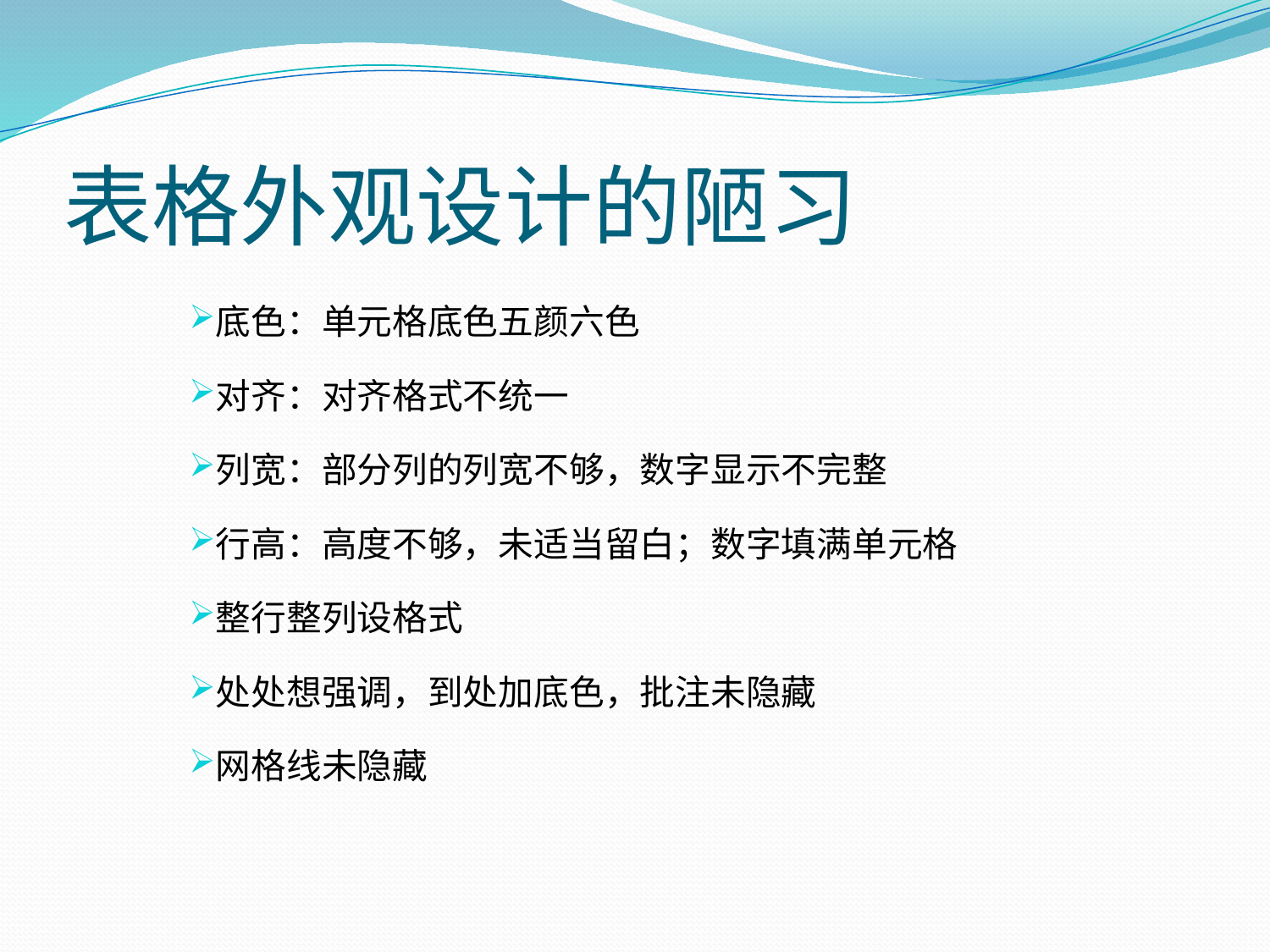

# 表格外观设计的陋习
底色：单元格底色五颜六色
对齐：对齐格式不统一
列宽：部分列的列宽不够，数字显示不完整
行高：高度不够，未适当留白；数字填满单元格
整行整列设格式
处处想强调，到处加底色，批注未隐藏
网格线未隐藏